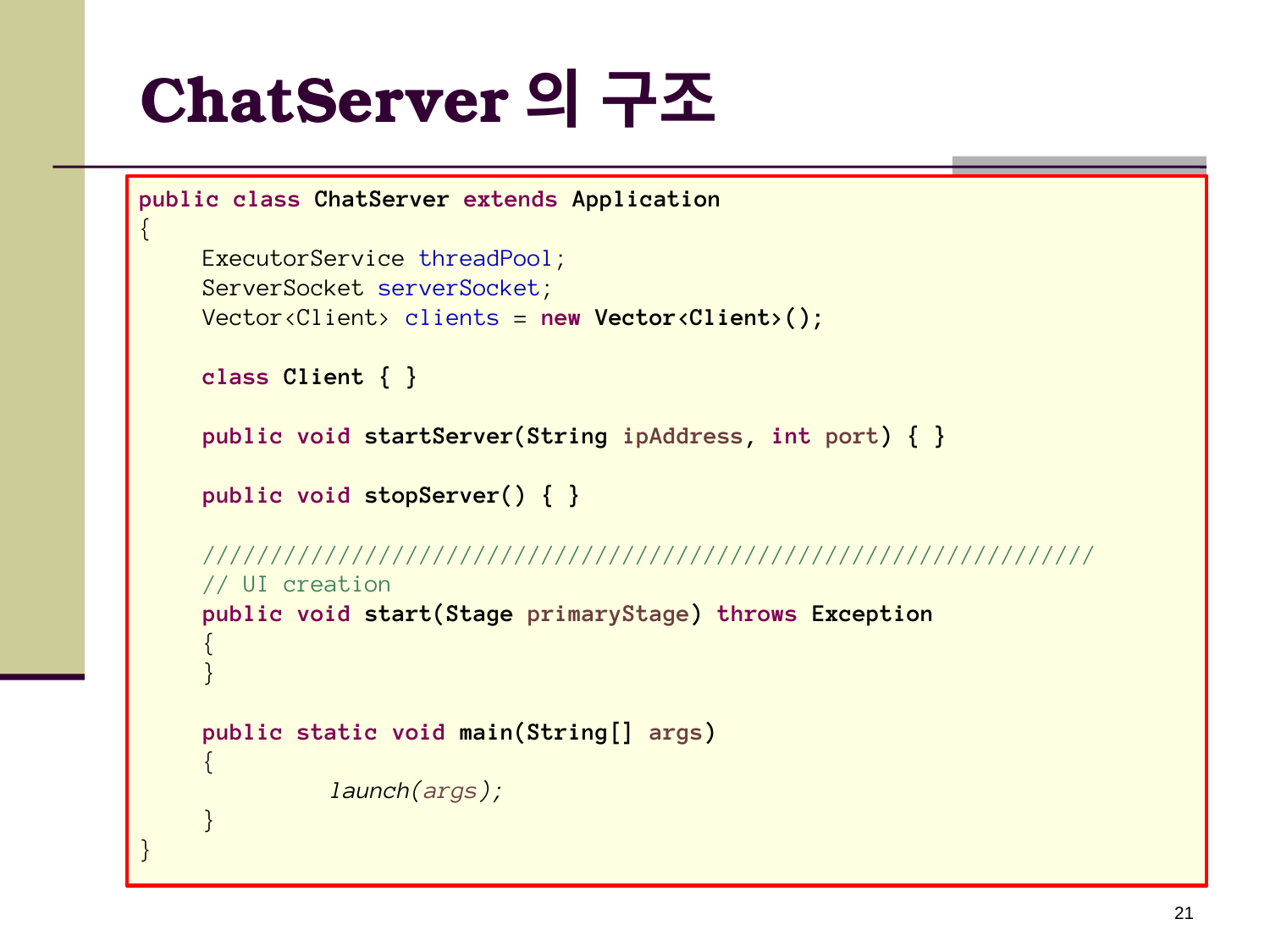

# ChatServer의 구조

public class ChatServer extends Application
{
ExecutorService threadPool;
ServerSocket serverSocket;
Vector<Client> clients = new Vector<Client>();

class Client { }

public void startServer(String ipAddress, int port) { }

public void stopServer() { }

//////////////////////////////////////////////////////////////////
// UI creation
public void start(Stage primaryStage) throws Exception
{
}

public static void main(String[] args)
{
	launch(args);
}
}
21